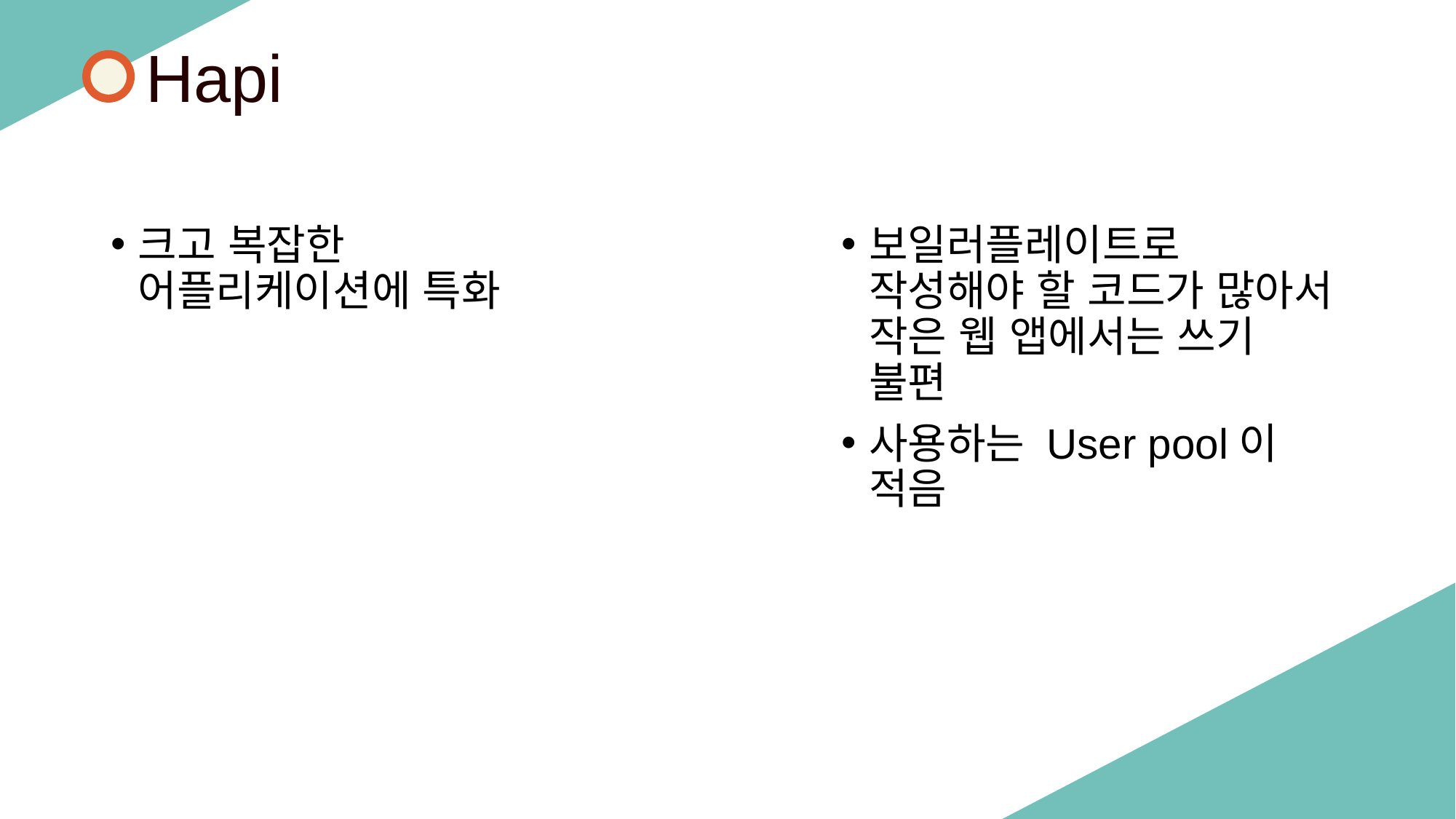

Hapi

크고 복잡한 어플리케이션에 특화
보일러플레이트로 작성해야 할 코드가 많아서 작은 웹 앱에서는 쓰기 불편
사용하는 User pool이  적음